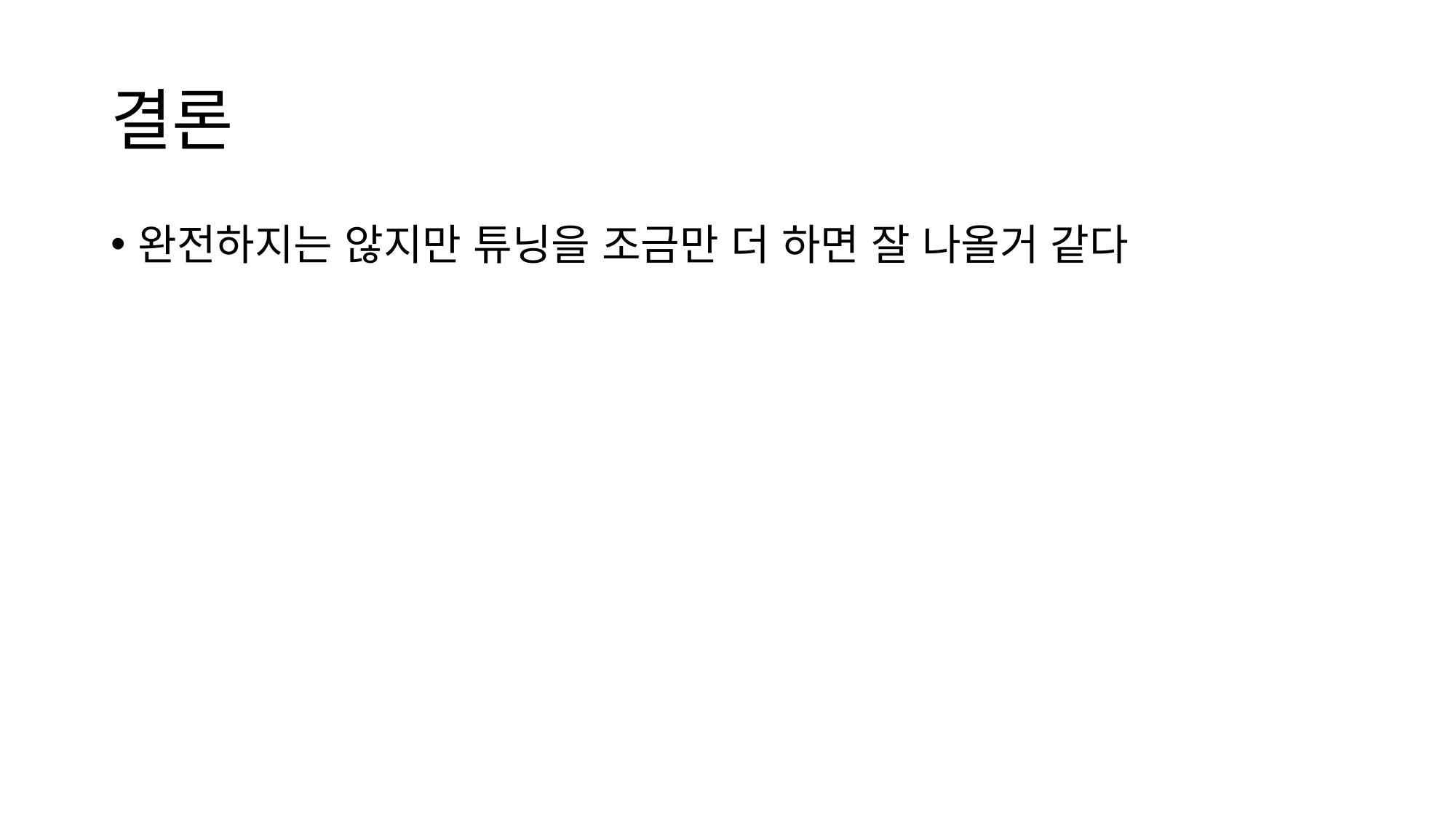

# 결론
완전하지는 않지만 튜닝을 조금만 더 하면 잘 나올거 같다